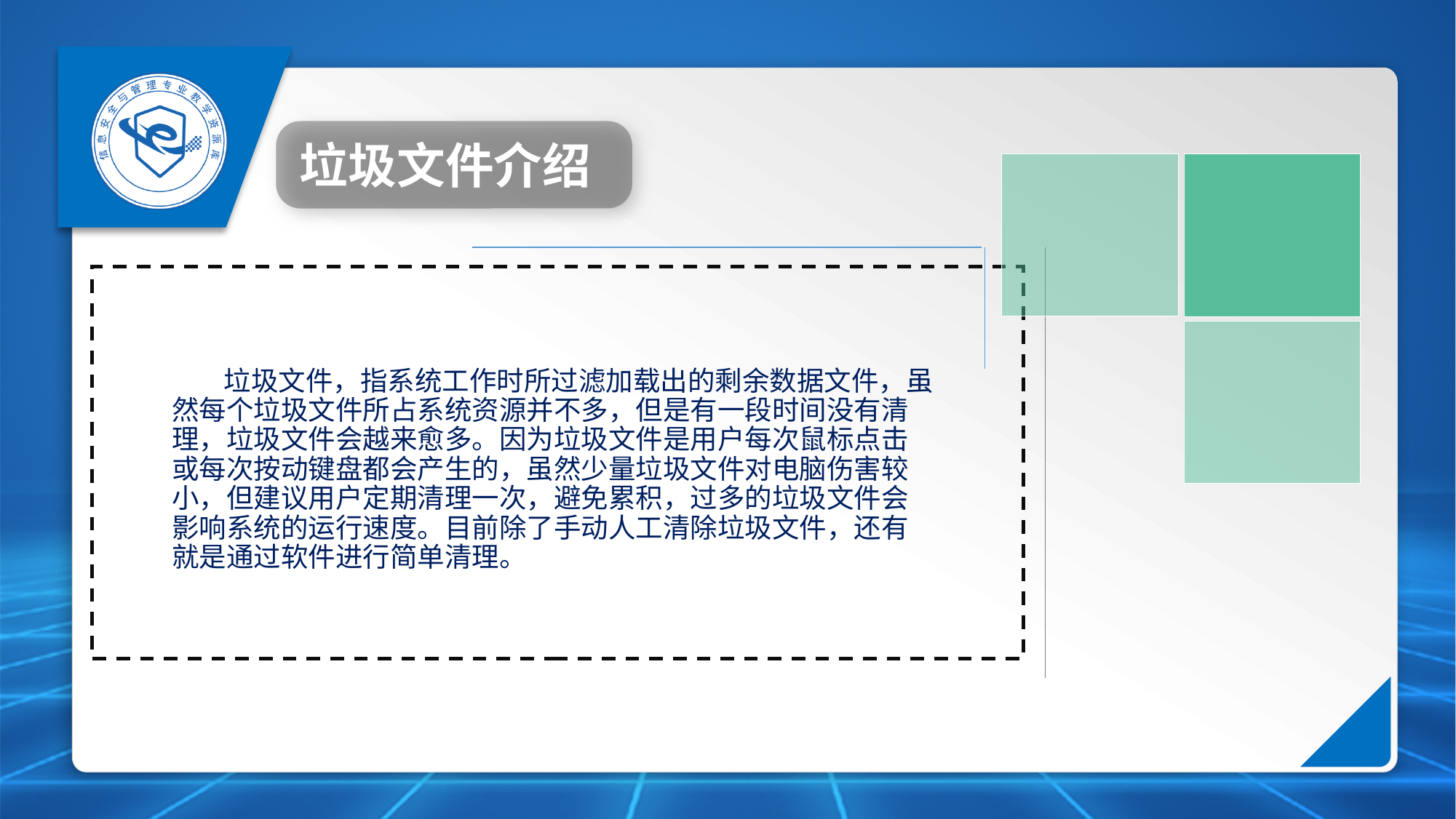

垃圾文件介绍

   垃圾文件，指系统工作时所过滤加载出的剩余数据文件，虽然每个垃圾文件所占系统资源并不多，但是有一段时间没有清理，垃圾文件会越来愈多。因为垃圾文件是用户每次鼠标点击或每次按动键盘都会产生的，虽然少量垃圾文件对电脑伤害较小，但建议用户定期清理一次，避免累积，过多的垃圾文件会影响系统的运行速度。目前除了手动人工清除垃圾文件，还有就是通过软件进行简单清理。